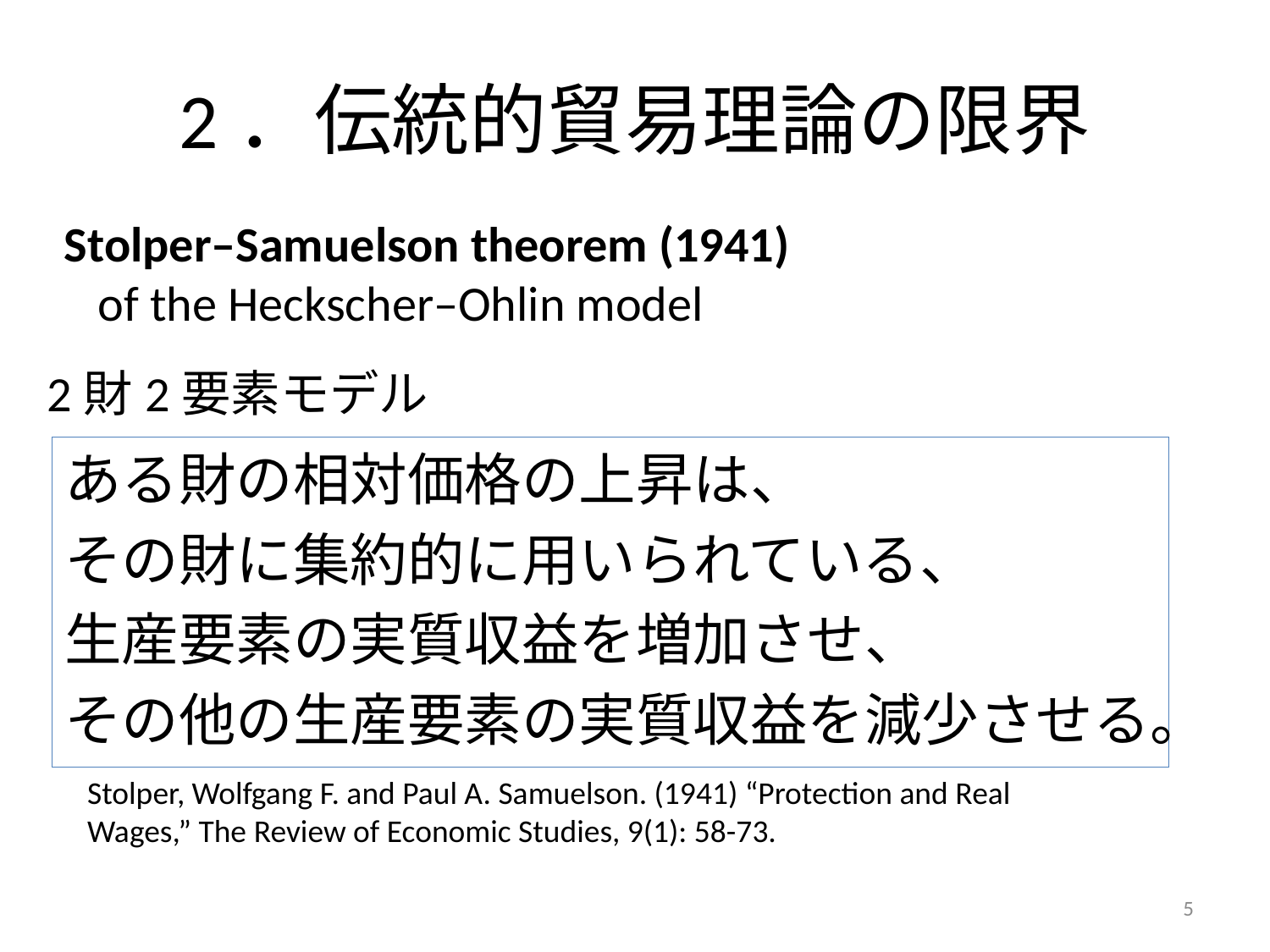

# 2．伝統的貿易理論の限界
Stolper–Samuelson theorem (1941)
   of the Heckscher–Ohlin model
2財2要素モデル
ある財の相対価格の上昇は、
その財に集約的に用いられている、
生産要素の実質収益を増加させ、
その他の生産要素の実質収益を減少させる。
Stolper, Wolfgang F. and Paul A. Samuelson. (1941) “Protection and Real Wages,” The Review of Economic Studies, 9(1): 58-73.
5